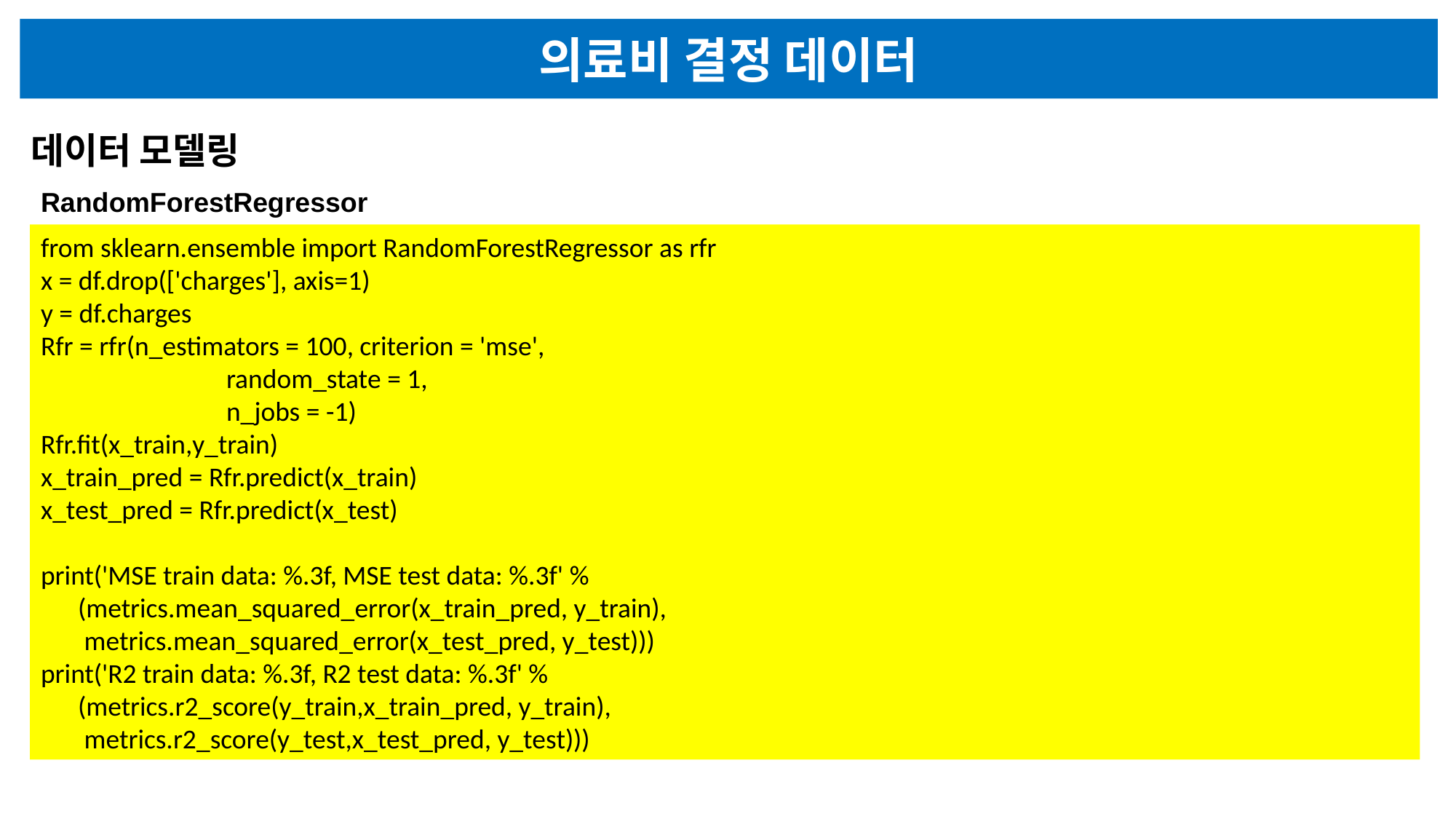

의료비 결정 데이터
데이터 모델링
RandomForestRegressor
from sklearn.ensemble import RandomForestRegressor as rfr
x = df.drop(['charges'], axis=1)
y = df.charges
Rfr = rfr(n_estimators = 100, criterion = 'mse',
                              random_state = 1,
                              n_jobs = -1)
Rfr.fit(x_train,y_train)
x_train_pred = Rfr.predict(x_train)
x_test_pred = Rfr.predict(x_test)

print('MSE train data: %.3f, MSE test data: %.3f' %
      (metrics.mean_squared_error(x_train_pred, y_train),
       metrics.mean_squared_error(x_test_pred, y_test)))
print('R2 train data: %.3f, R2 test data: %.3f' %
      (metrics.r2_score(y_train,x_train_pred, y_train),
       metrics.r2_score(y_test,x_test_pred, y_test)))